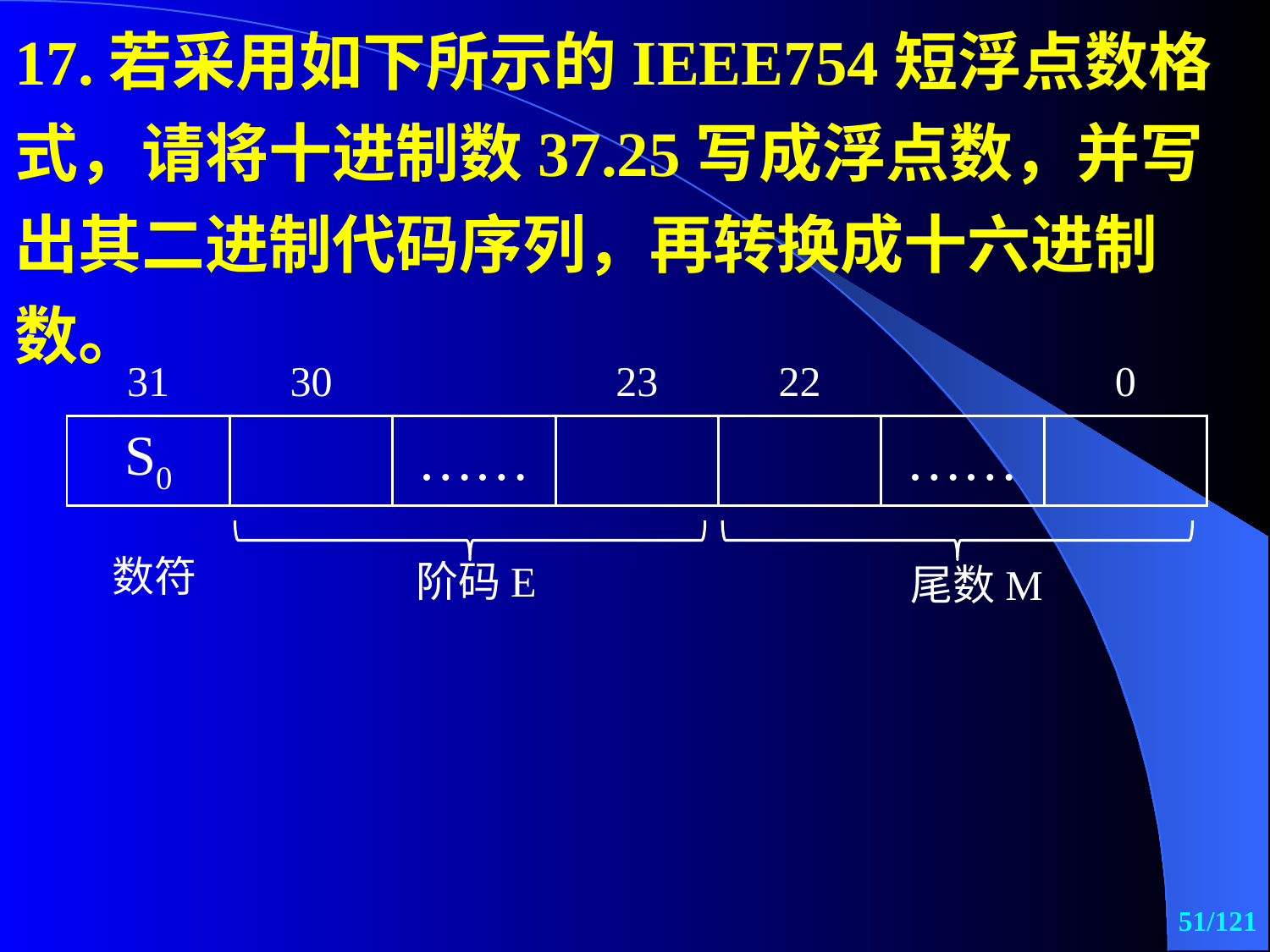

17.若采用如下所示的IEEE754短浮点数格式，请将十进制数37.25写成浮点数，并写出其二进制代码序列，再转换成十六进制数。

| 31 | 30 |  | 23 | 22 |  | 0 |
| --- | --- | --- | --- | --- | --- | --- |
| S0 |  | …… |  |  | …… |  |
| --- | --- | --- | --- | --- | --- | --- |
数符
阶码E
尾数M
51/121